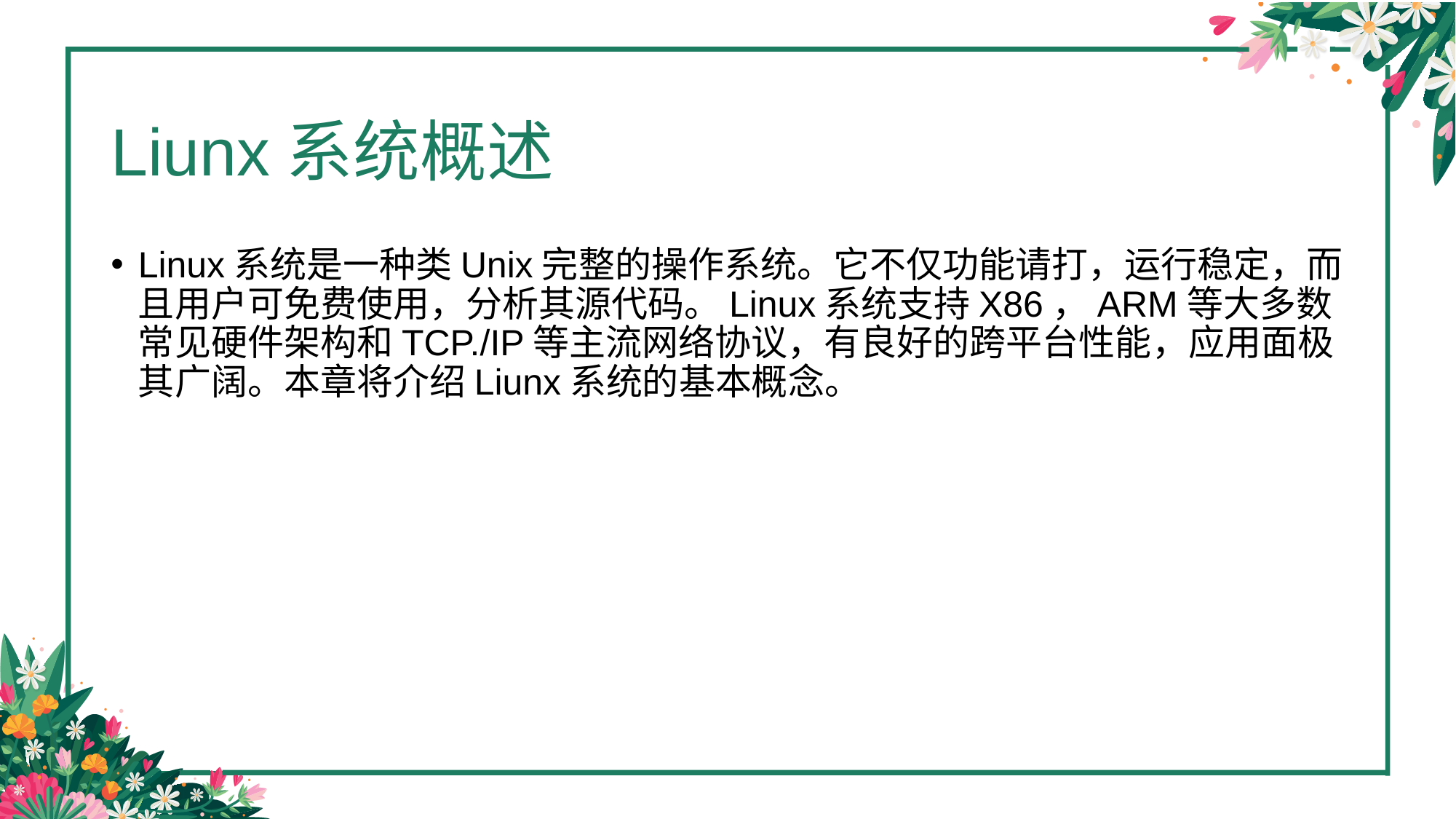

# Liunx系统概述
Linux系统是一种类Unix完整的操作系统。它不仅功能请打，运行稳定，而且用户可免费使用，分析其源代码。Linux系统支持X86，ARM等大多数常见硬件架构和TCP./IP等主流网络协议，有良好的跨平台性能，应用面极其广阔。本章将介绍Liunx系统的基本概念。